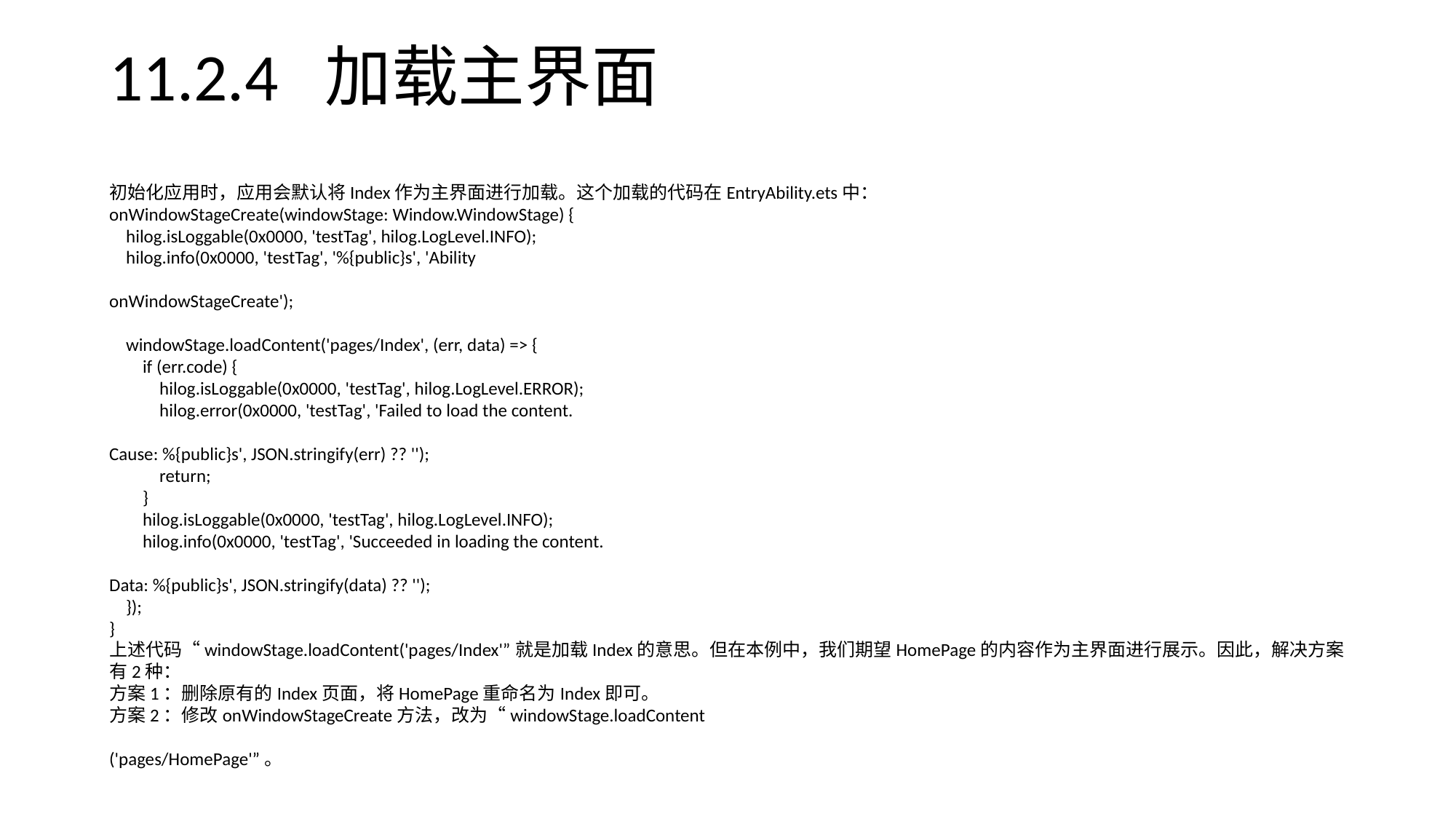

# 11.2.4  加载主界面
初始化应用时，应用会默认将Index作为主界面进行加载。这个加载的代码在EntryAbility.ets中：
onWindowStageCreate(windowStage: Window.WindowStage) {
    hilog.isLoggable(0x0000, 'testTag', hilog.LogLevel.INFO);
    hilog.info(0x0000, 'testTag', '%{public}s', 'Ability

onWindowStageCreate');

    windowStage.loadContent('pages/Index', (err, data) => {
        if (err.code) {
            hilog.isLoggable(0x0000, 'testTag', hilog.LogLevel.ERROR);
            hilog.error(0x0000, 'testTag', 'Failed to load the content.

Cause: %{public}s', JSON.stringify(err) ?? '');
            return;
        }
        hilog.isLoggable(0x0000, 'testTag', hilog.LogLevel.INFO);
        hilog.info(0x0000, 'testTag', 'Succeeded in loading the content.

Data: %{public}s', JSON.stringify(data) ?? '');
    });
}
上述代码“windowStage.loadContent('pages/Index'”就是加载Index的意思。但在本例中，我们期望HomePage的内容作为主界面进行展示。因此，解决方案有2种：
方案1：删除原有的Index页面，将HomePage重命名为Index即可。
方案2：修改onWindowStageCreate方法，改为“windowStage.loadContent

('pages/HomePage'”。